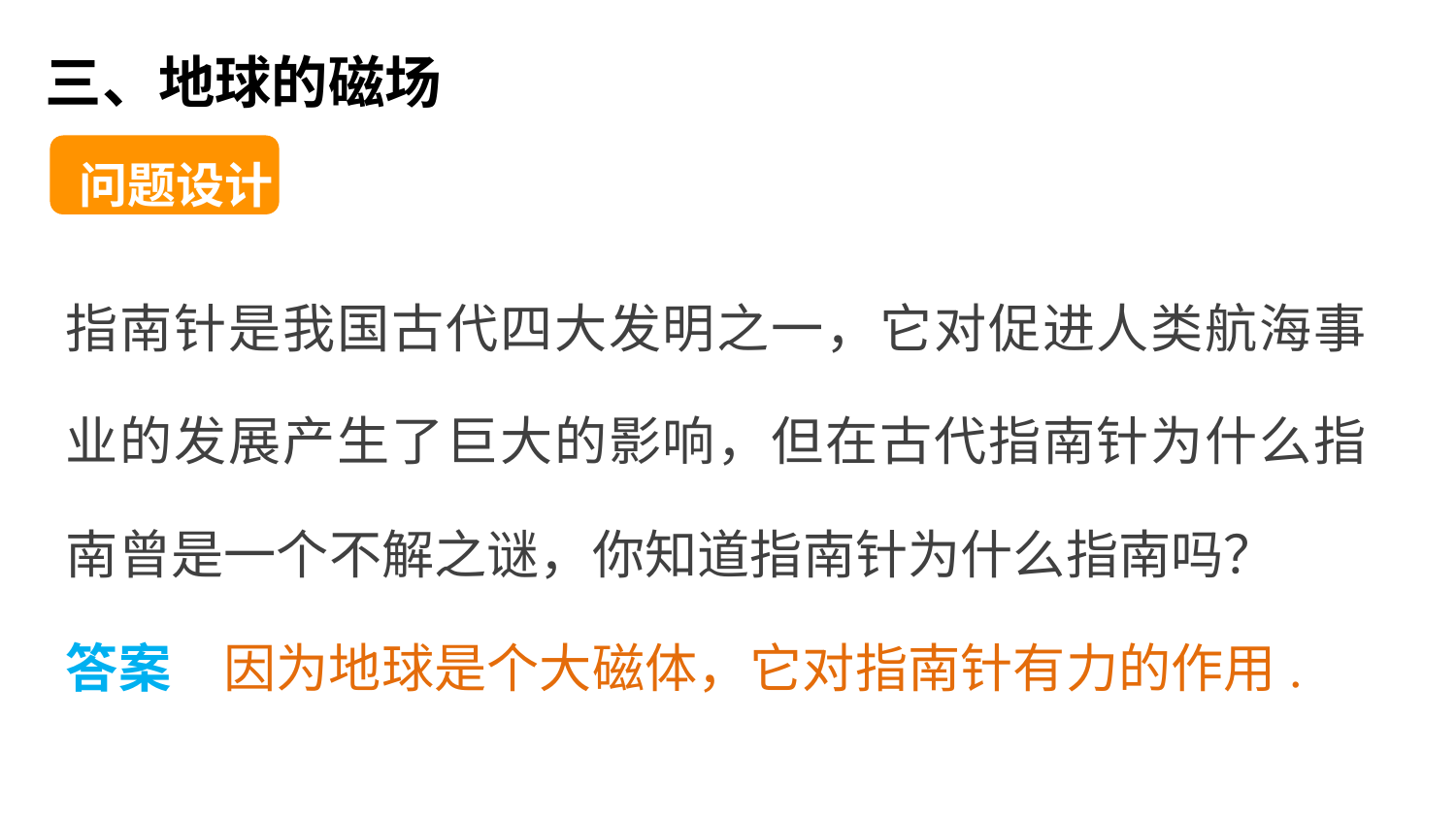

三、地球的磁场
 问题设计
指南针是我国古代四大发明之一，它对促进人类航海事业的发展产生了巨大的影响，但在古代指南针为什么指南曾是一个不解之谜，你知道指南针为什么指南吗？
答案　因为地球是个大磁体，它对指南针有力的作用.